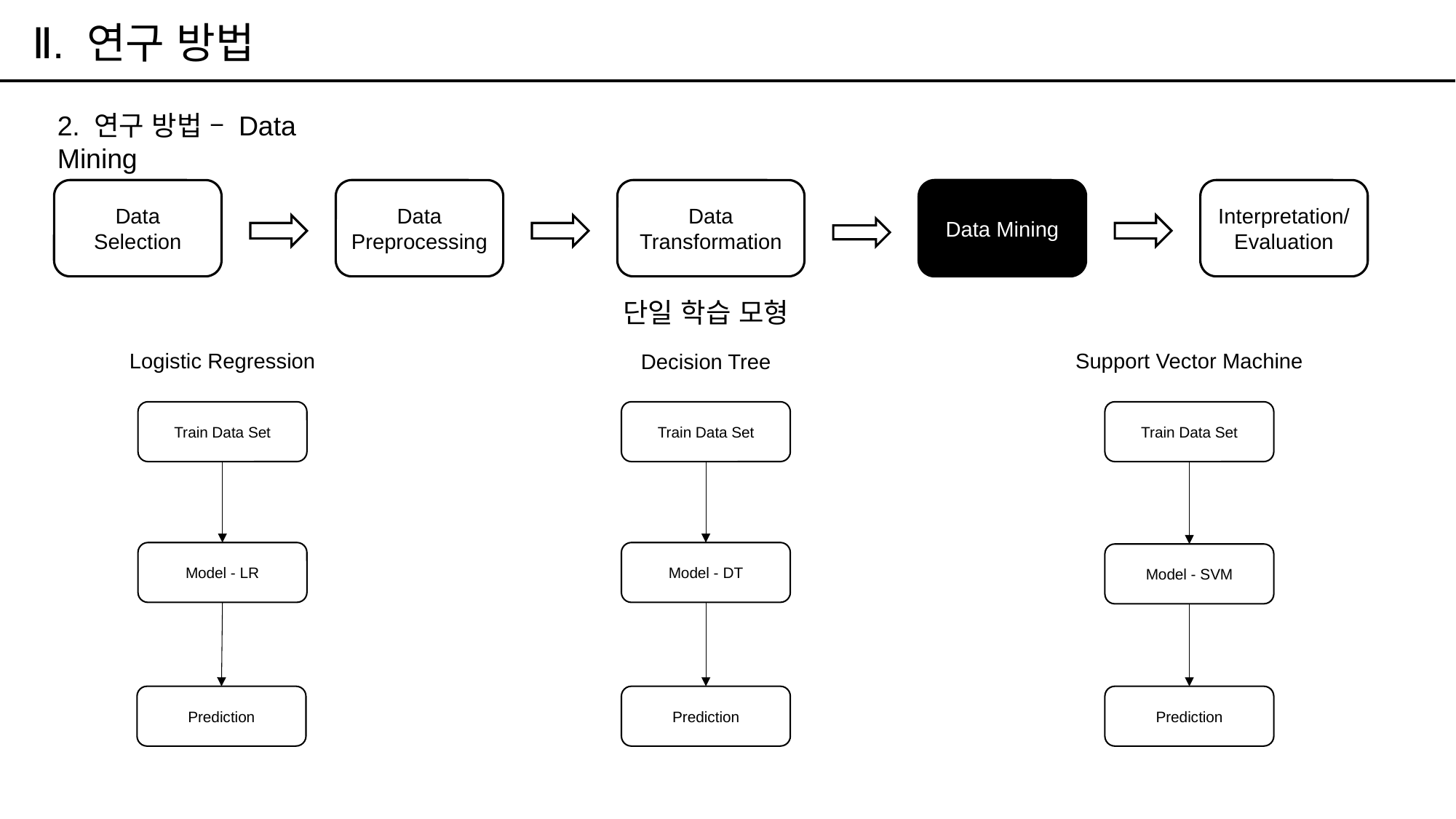

Ⅱ. 연구 방법
2. 연구 방법 – Data Mining
Data Selection
Data Preprocessing
Data Transformation
Data Mining
Interpretation/Evaluation

단일 학습 모형
Logistic Regression
Support Vector Machine
Decision Tree
Train Data Set
Train Data Set
Train Data Set
Model - LR
Model - DT
Model - SVM
Prediction
Prediction
Prediction